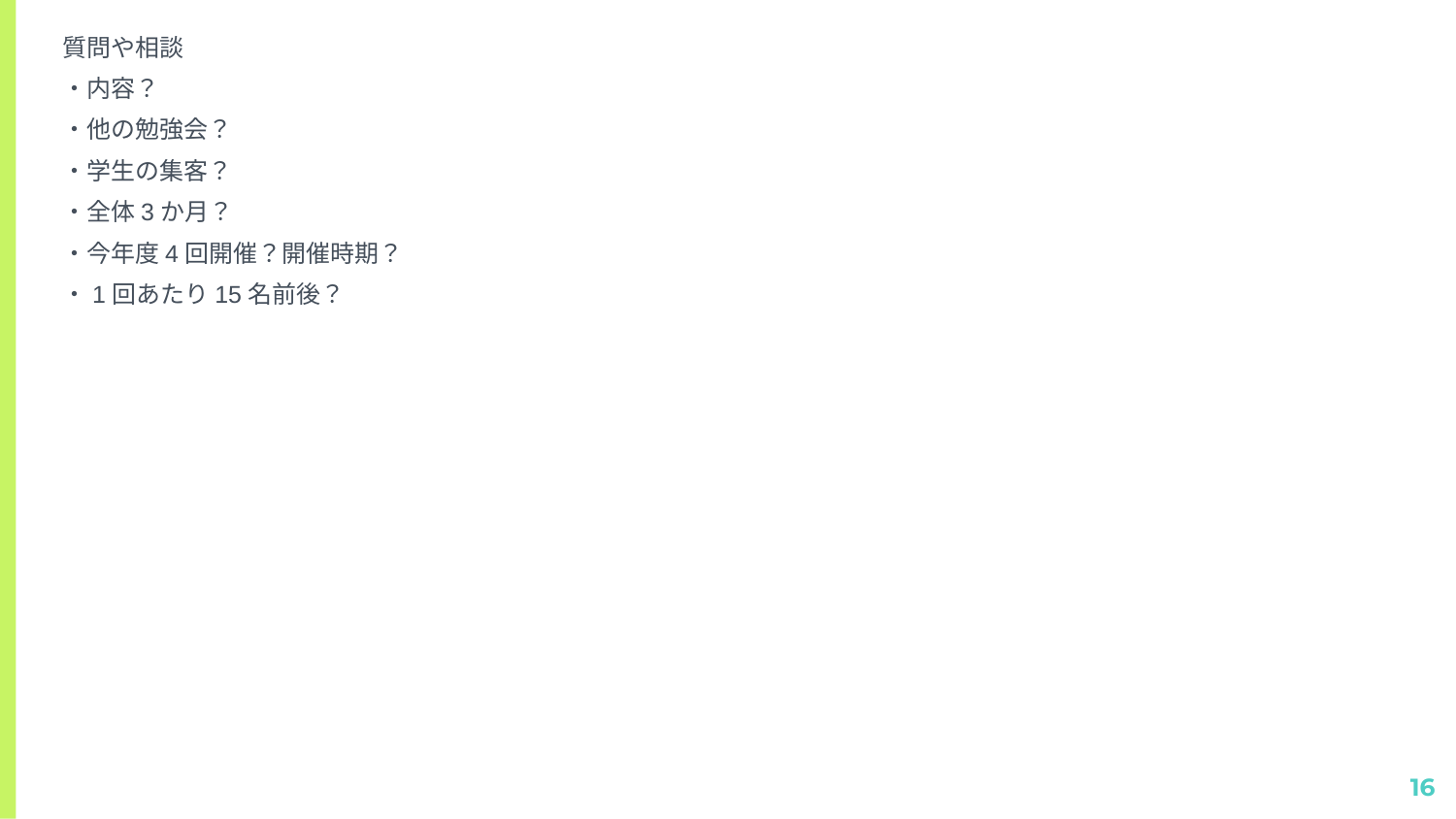

質問や相談
・内容？
・他の勉強会？
・学生の集客？
・全体3か月？
・今年度4回開催？開催時期？
・1回あたり15名前後？

16